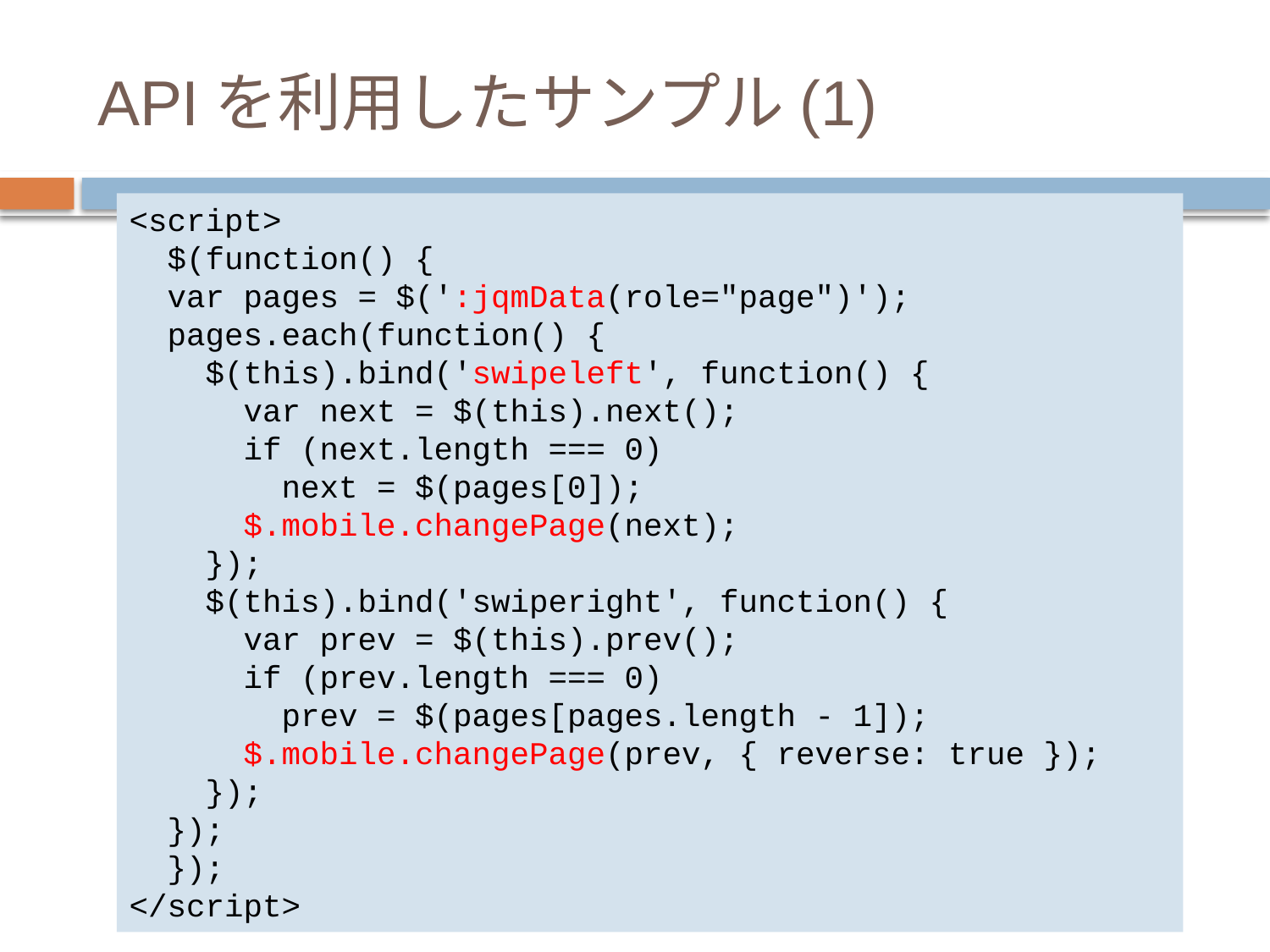

# APIを利用したサンプル(1)
<script>
  $(function() {
  var pages = $(':jqmData(role="page")');
  pages.each(function() {
    $(this).bind('swipeleft', function() {
      var next = $(this).next();
      if (next.length === 0)
        next = $(pages[0]);
      $.mobile.changePage(next);
    });
    $(this).bind('swiperight', function() {
      var prev = $(this).prev();
      if (prev.length === 0)
        prev = $(pages[pages.length - 1]);
      $.mobile.changePage(prev, { reverse: true });
    });
  });
  });
</script>